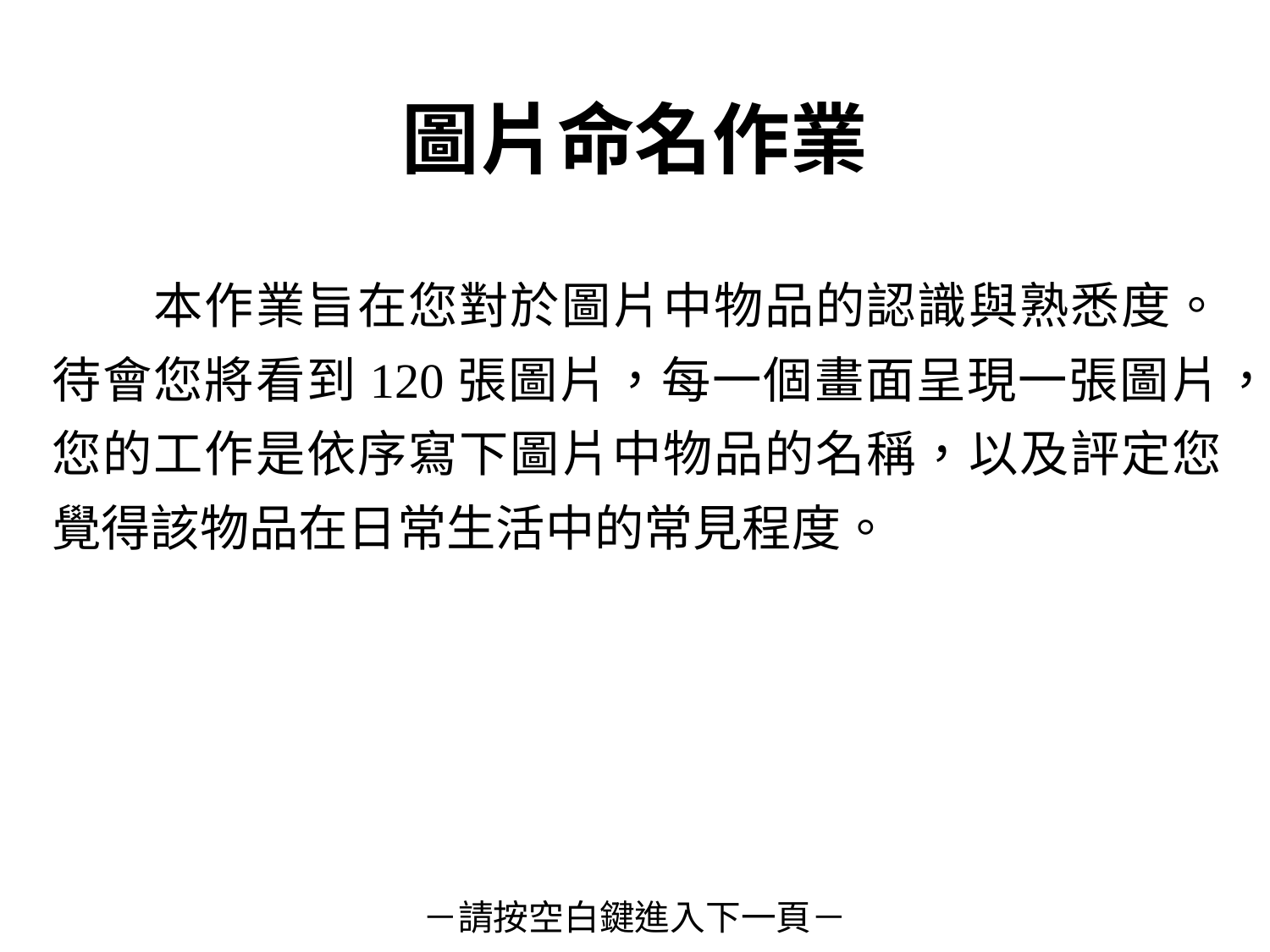

# 圖片命名作業
　　本作業旨在您對於圖片中物品的認識與熟悉度。待會您將看到120張圖片，每一個畫面呈現一張圖片，您的工作是依序寫下圖片中物品的名稱，以及評定您覺得該物品在日常生活中的常見程度。

－請按空白鍵進入下一頁－